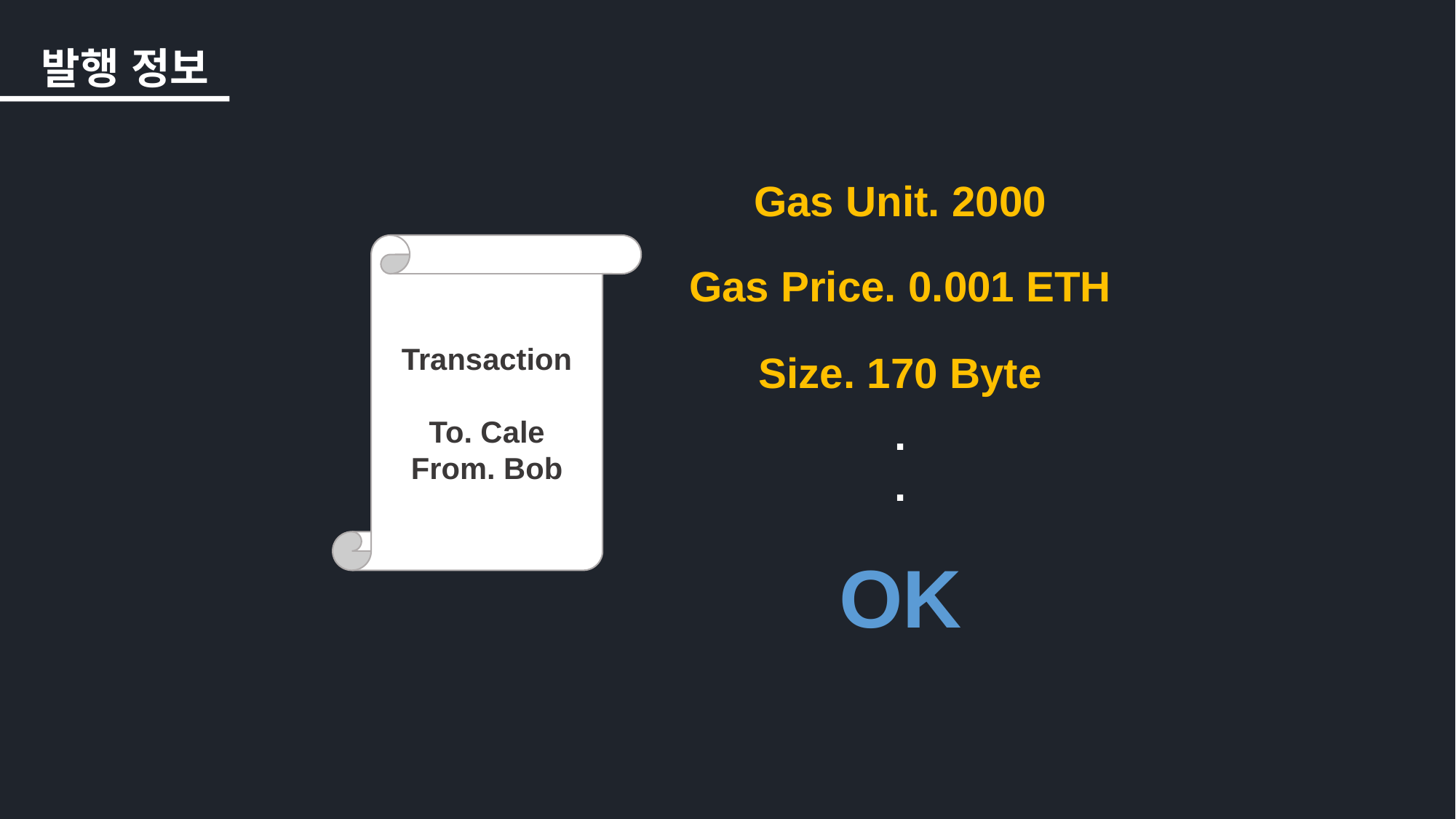

발행 정보
Gas Unit. 2000
Gas Price. 0.001 ETH
Size. 170 Byte
.
.
OK
Transaction

To. Cale
From. Bob